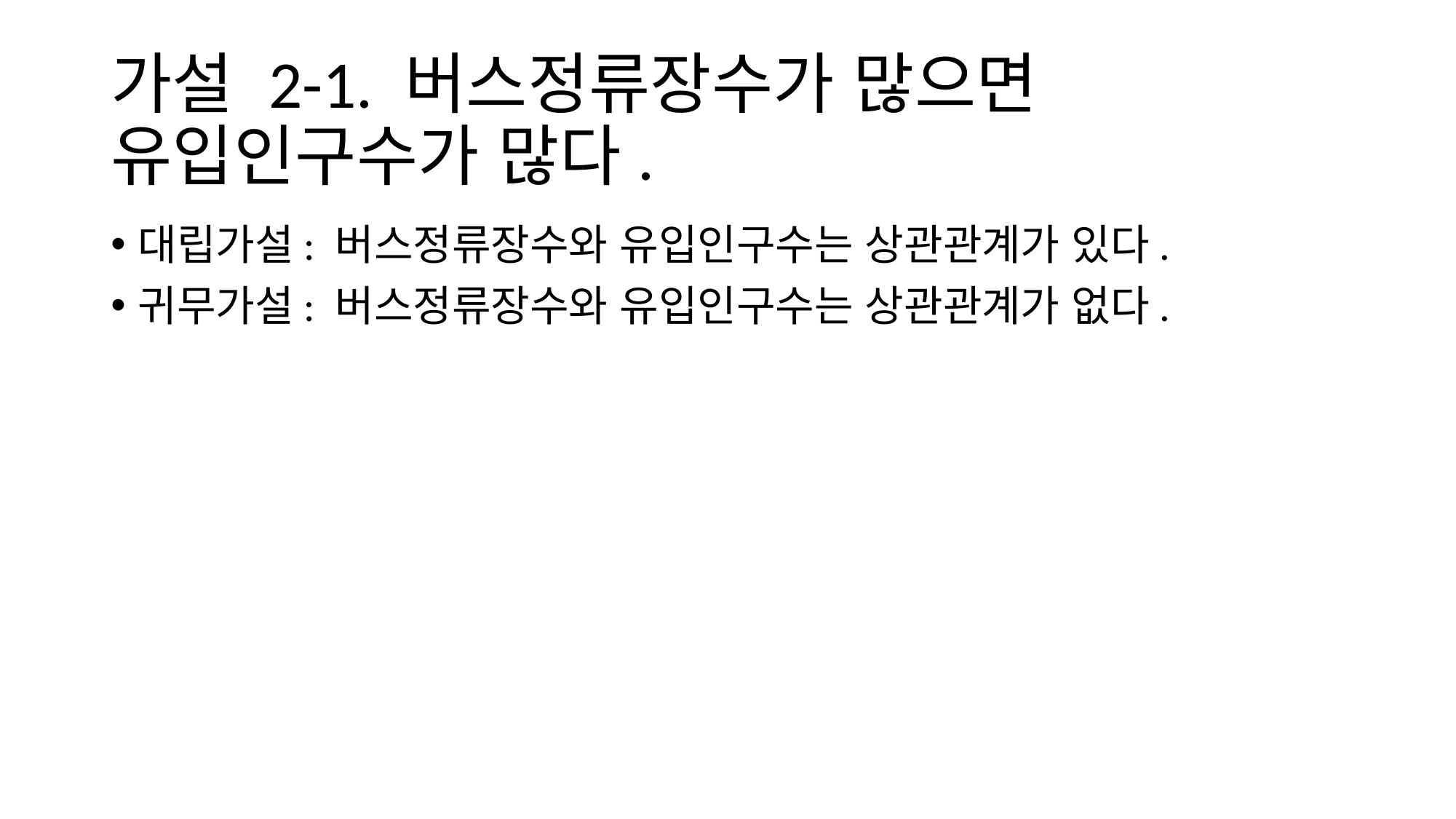

# 가설 2-1. 버스정류장수가 많으면 유입인구수가 많다.
대립가설: 버스정류장수와 유입인구수는 상관관계가 있다.
귀무가설: 버스정류장수와 유입인구수는 상관관계가 없다.